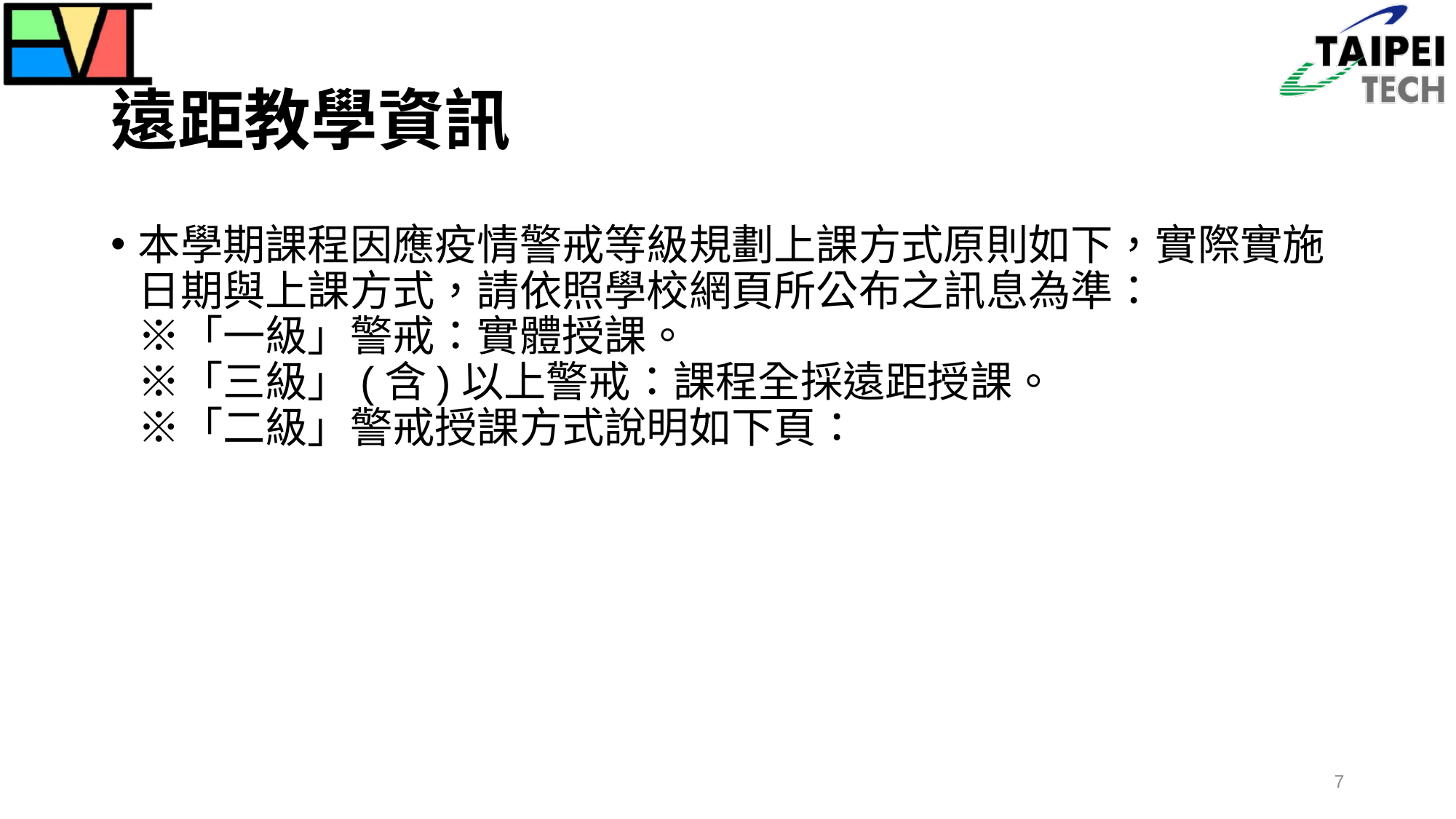

# 遠距教學資訊
本學期課程因應疫情警戒等級規劃上課方式原則如下，實際實施日期與上課方式，請依照學校網頁所公布之訊息為準：
※「一級」警戒：實體授課。
※「三級」(含)以上警戒：課程全採遠距授課。
※「二級」警戒授課方式說明如下頁：
7